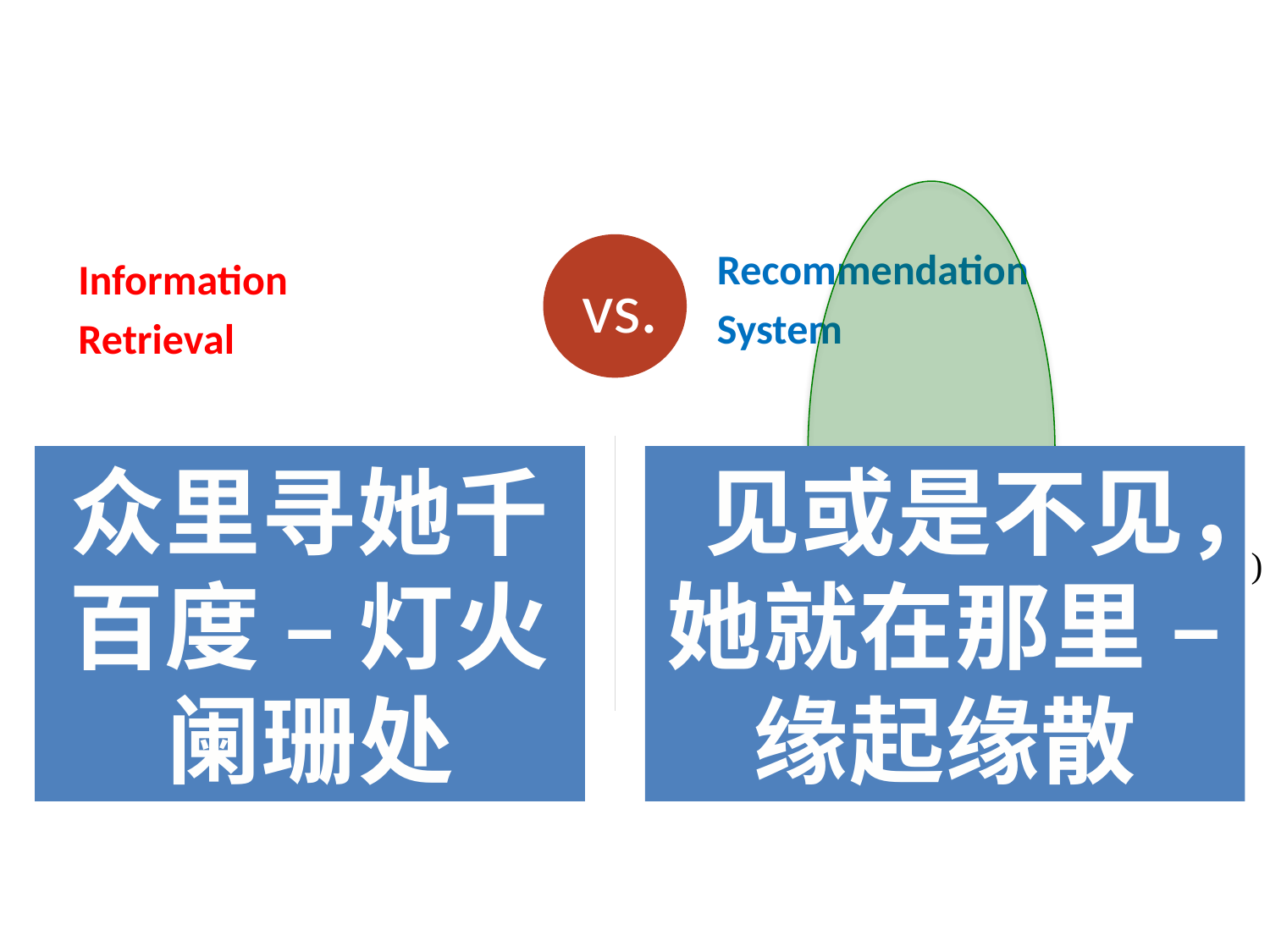

vs.
Recommendation
System
Information
Retrieval

众里寻她千百度 – 灯火阑珊处
见或是不见，她就在那里 – 缘起缘散
Recommender systems identify(猜出) user's needs
被动服务
强调个性化
Information retrieval answer(回答) to user’s needs
被动服务
强调内容关联